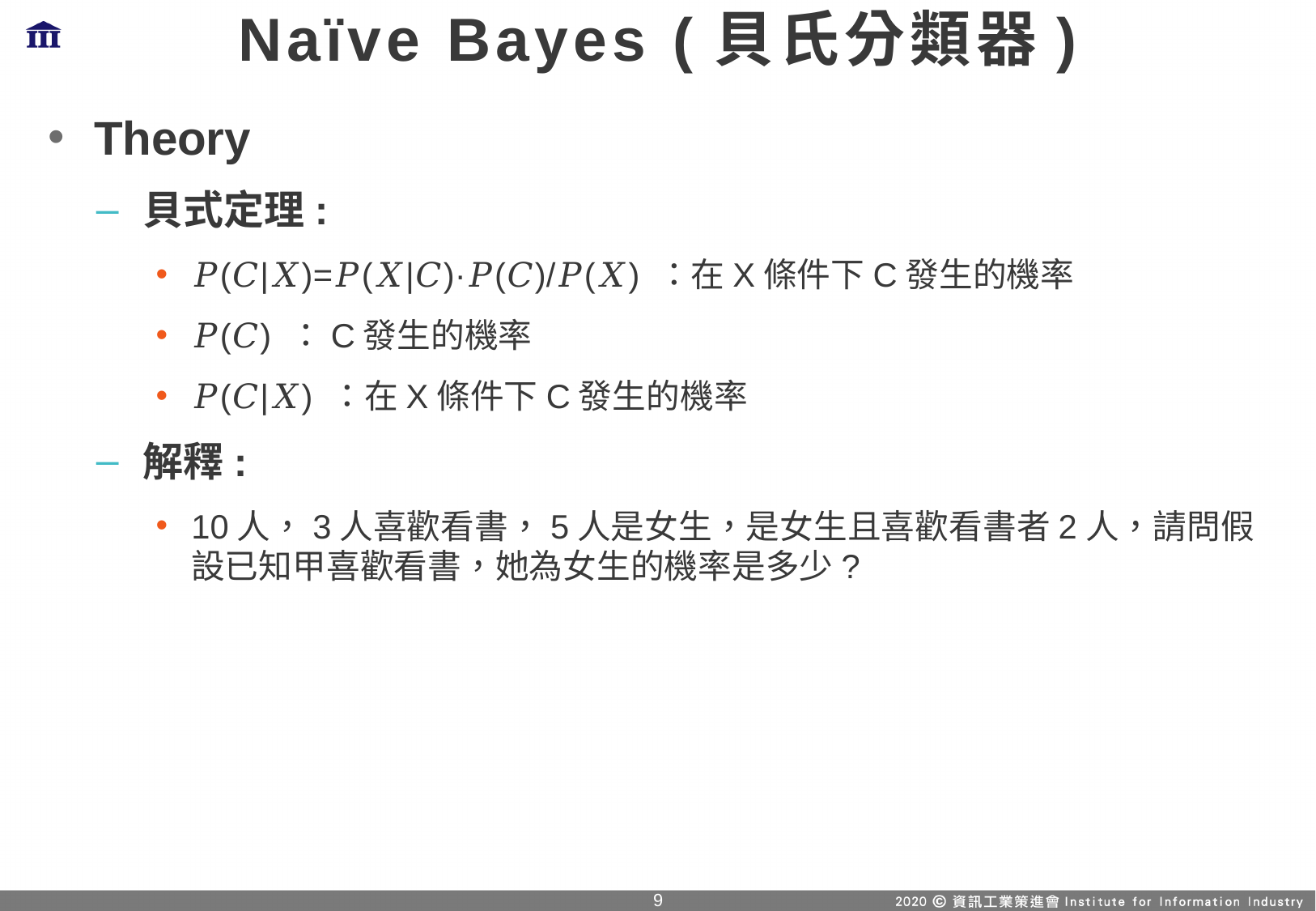

# Naïve Bayes (貝氏分類器)
Theory
貝式定理:
𝑃(𝐶|𝑋)=𝑃(𝑋|𝐶)·𝑃(𝐶)/𝑃(𝑋) ：在X條件下C發生的機率
𝑃(𝐶) ：C發生的機率
𝑃(𝐶|𝑋) ：在X條件下C發生的機率
解釋:
10人，3人喜歡看書，5人是女生，是女生且喜歡看書者2人，請問假設已知甲喜歡看書，她為女生的機率是多少?

9